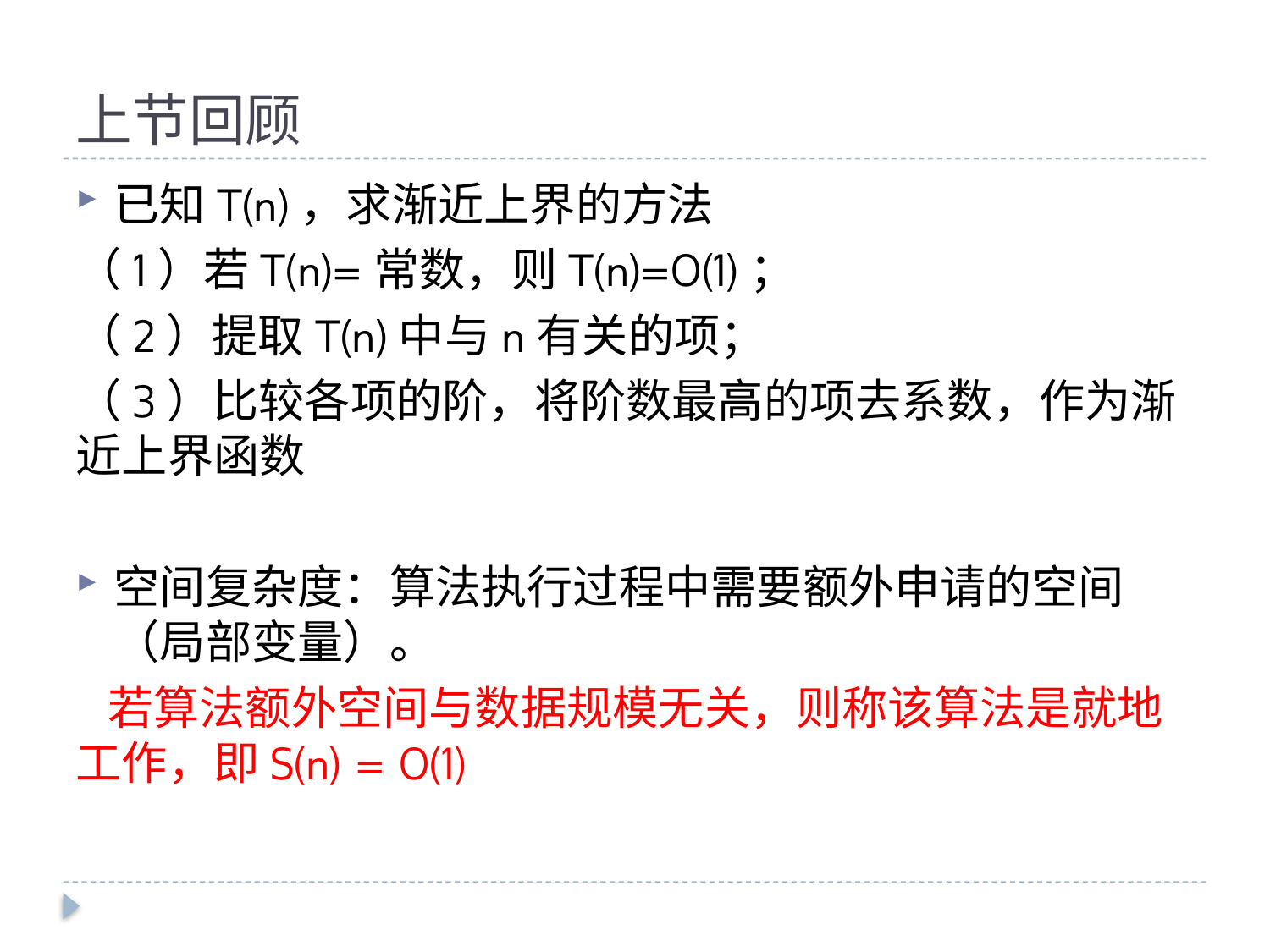

# 上节回顾
已知T(n)，求渐近上界的方法
（1）若T(n)=常数，则T(n)=O(1)；
（2）提取T(n)中与n有关的项；
（3）比较各项的阶，将阶数最高的项去系数，作为渐近上界函数

空间复杂度：算法执行过程中需要额外申请的空间（局部变量）。
  若算法额外空间与数据规模无关，则称该算法是就地工作，即S(n) = O(1)